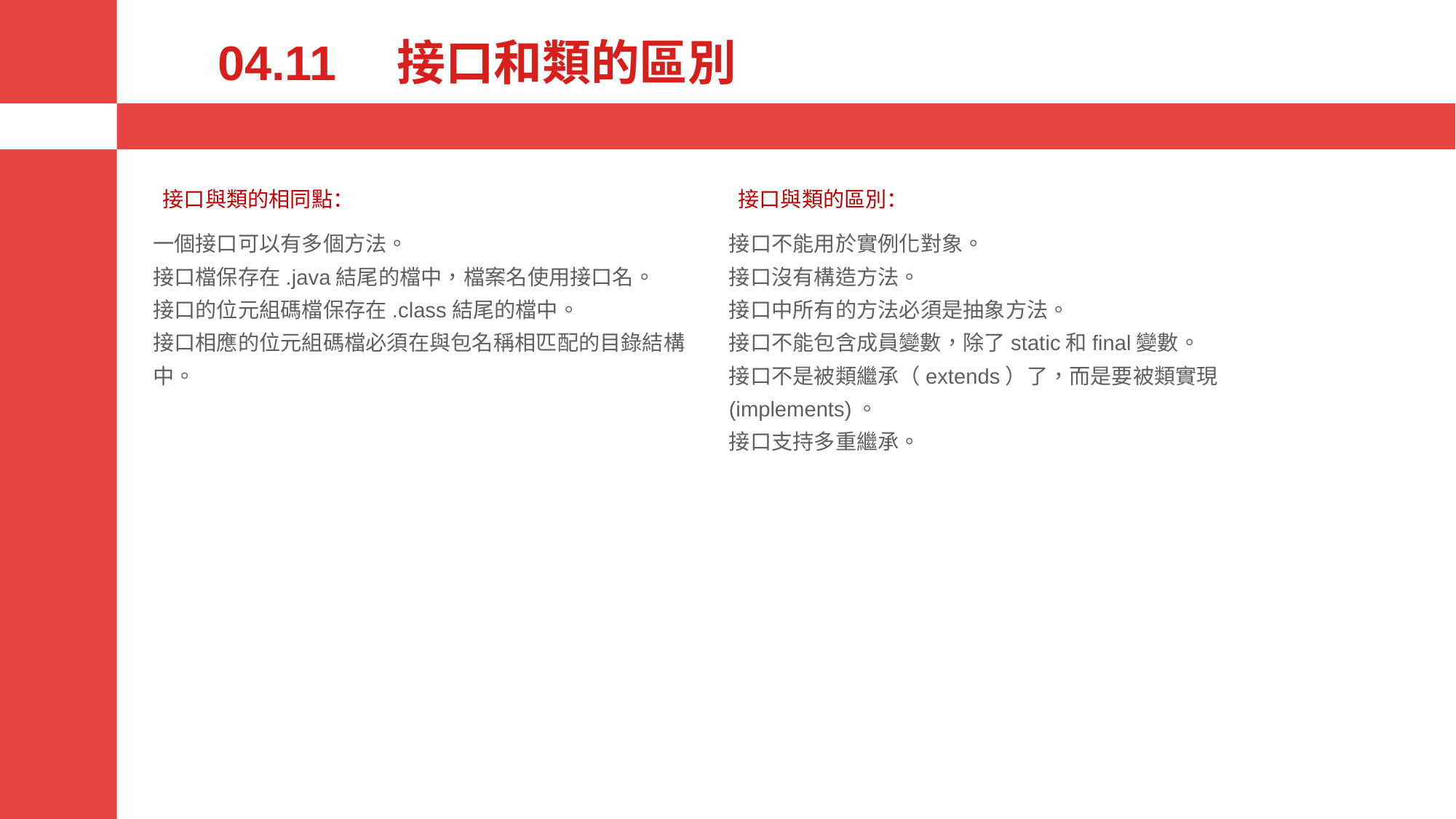

# 04.11　接口和類的區別
接口與類的相同點：
接口與類的區別：
一個接口可以有多個方法。
接口檔保存在.java結尾的檔中，檔案名使用接口名。
接口的位元組碼檔保存在.class結尾的檔中。
接口相應的位元組碼檔必須在與包名稱相匹配的目錄結構中。
接口不能用於實例化對象。
接口沒有構造方法。
接口中所有的方法必須是抽象方法。
接口不能包含成員變數，除了static和final變數。
接口不是被類繼承（extends）了，而是要被類實現(implements)。
接口支持多重繼承。